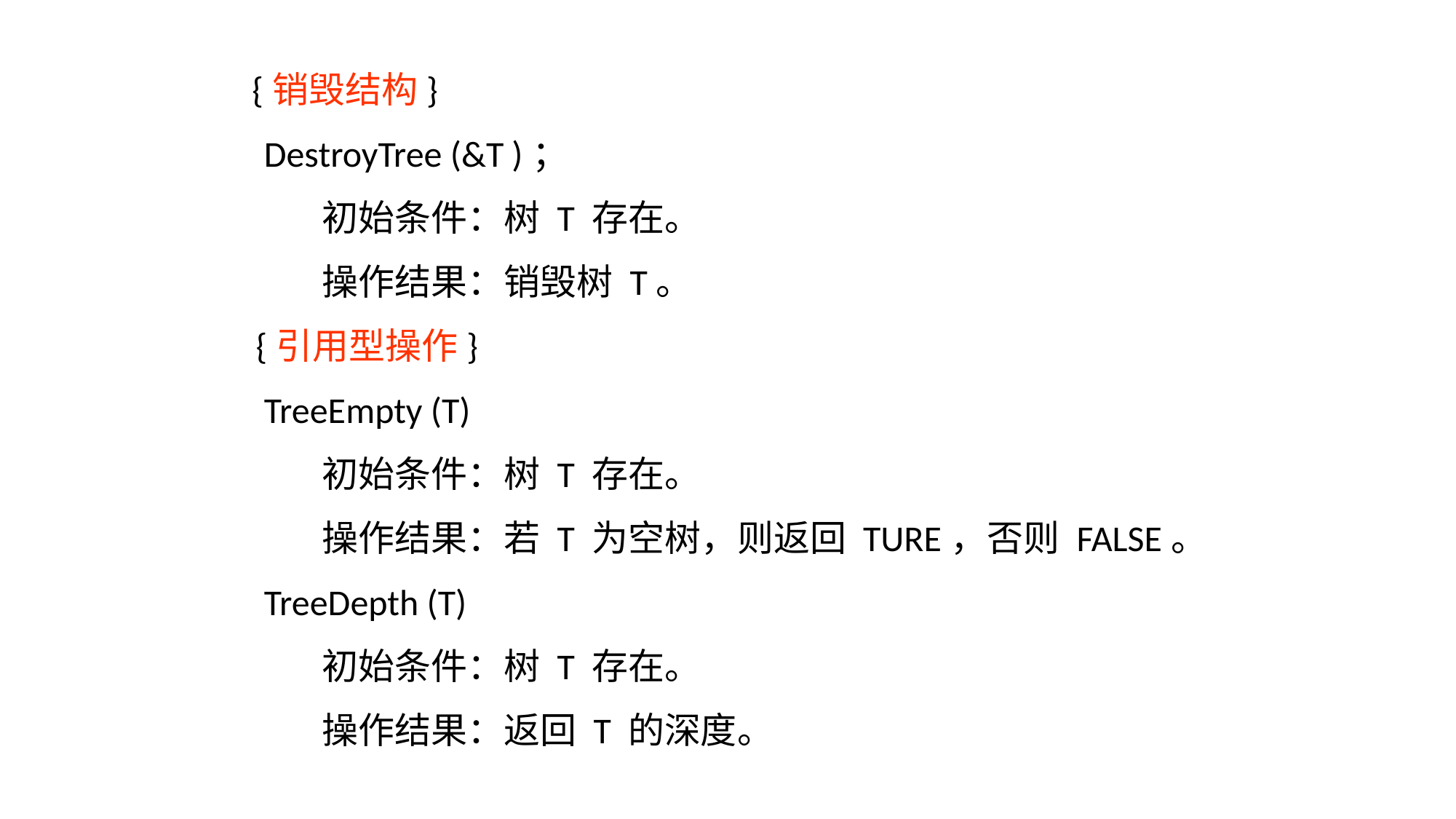

{销毁结构}
      DestroyTree (&T )；
            初始条件：树 T 存在。
            操作结果：销毁树 T。
     {引用型操作}
      TreeEmpty (T)
            初始条件：树 T 存在。
            操作结果：若 T 为空树，则返回 TURE，否则 FALSE。
      TreeDepth (T)
            初始条件：树 T 存在。
            操作结果：返回 T 的深度。